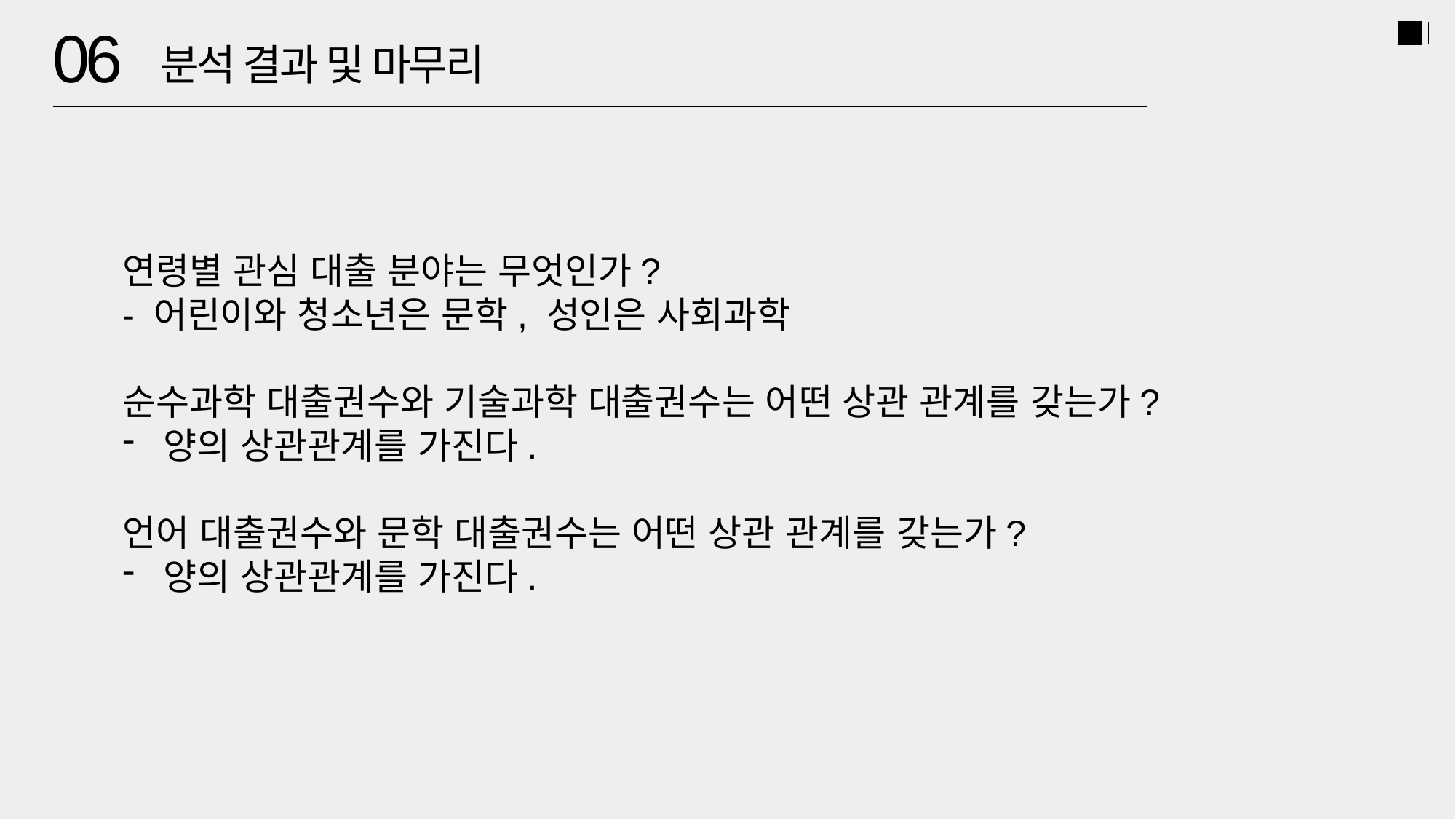

06

분석 결과 및 마무리
연령별 관심 대출 분야는 무엇인가?
- 어린이와 청소년은 문학, 성인은 사회과학

순수과학 대출권수와 기술과학 대출권수는 어떤 상관 관계를 갖는가?
양의 상관관계를 가진다.

언어 대출권수와 문학 대출권수는 어떤 상관 관계를 갖는가?
양의 상관관계를 가진다.